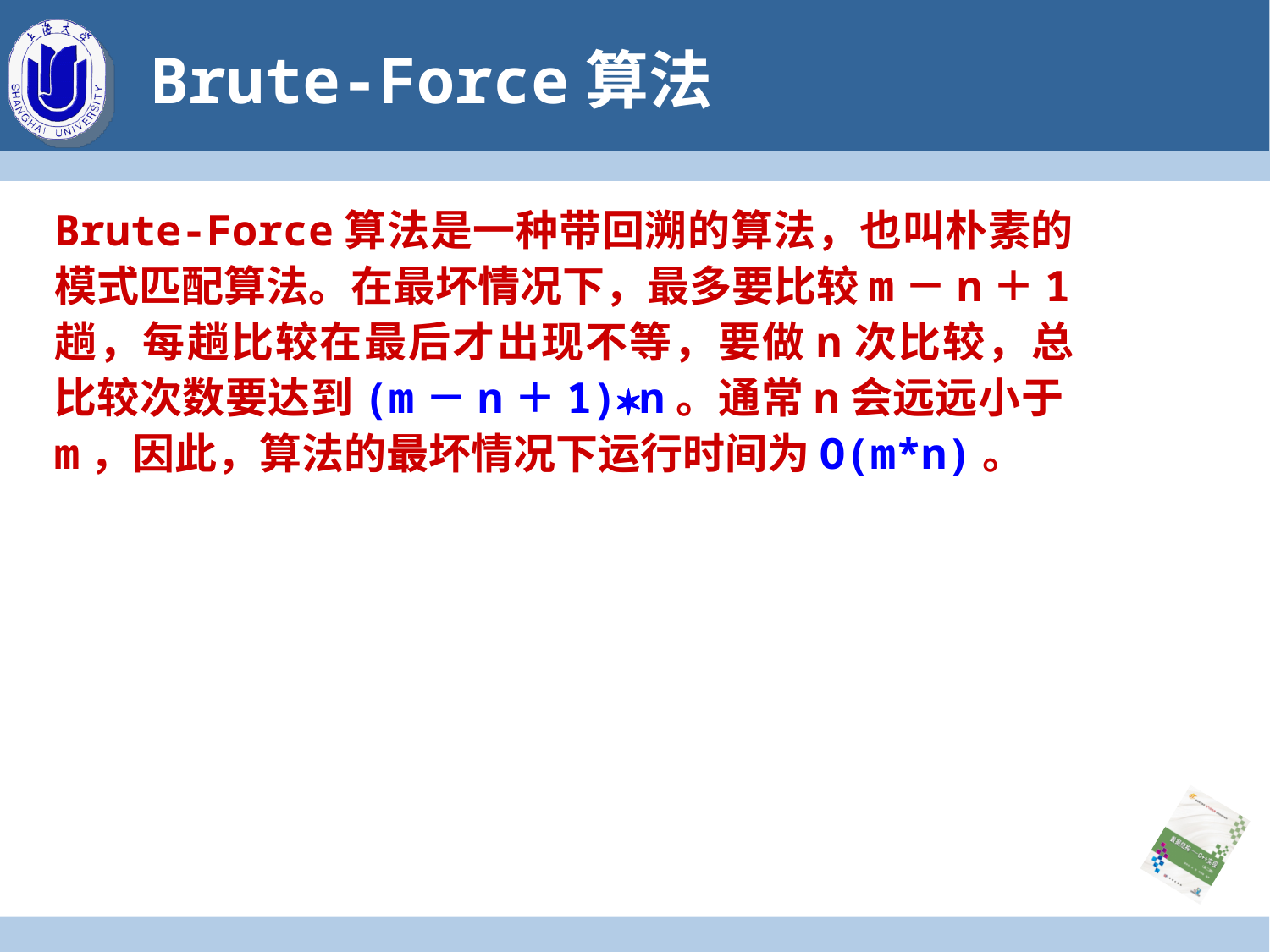

# Brute-Force算法
Brute-Force算法是一种带回溯的算法，也叫朴素的模式匹配算法。在最坏情况下，最多要比较m－n＋1趟，每趟比较在最后才出现不等，要做n次比较，总比较次数要达到(m－n＋1)∗n。通常n会远远小于m，因此，算法的最坏情况下运行时间为O(m*n)。